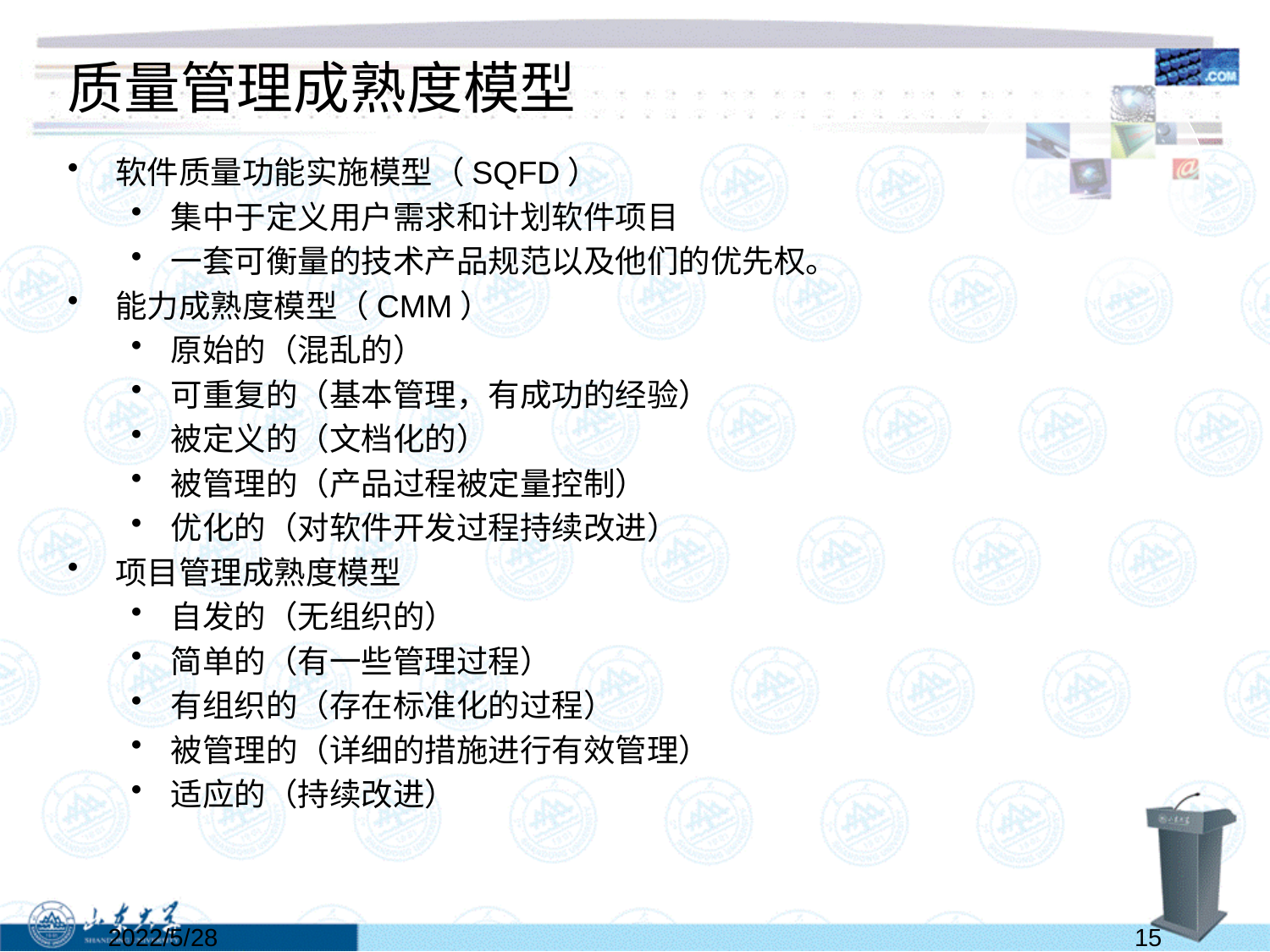

# 质量管理成熟度模型
软件质量功能实施模型（SQFD）
集中于定义用户需求和计划软件项目
一套可衡量的技术产品规范以及他们的优先权。
能力成熟度模型（CMM）
原始的（混乱的）
可重复的（基本管理，有成功的经验）
被定义的（文档化的）
被管理的（产品过程被定量控制）
优化的（对软件开发过程持续改进）
项目管理成熟度模型
自发的（无组织的）
简单的（有一些管理过程）
有组织的（存在标准化的过程）
被管理的（详细的措施进行有效管理）
适应的（持续改进）

2022/5/28
15